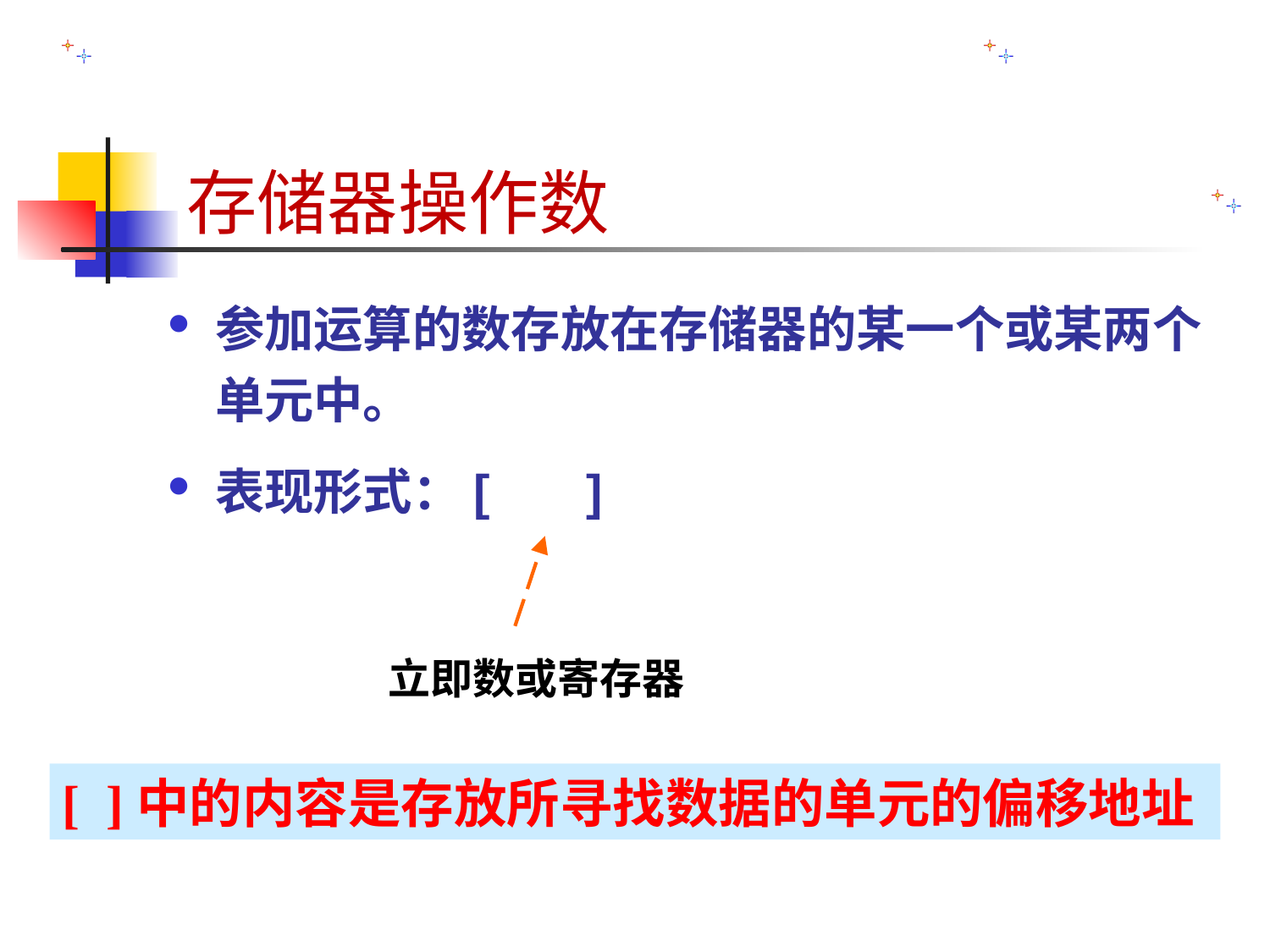

# 存储器操作数
参加运算的数存放在存储器的某一个或某两个单元中。
表现形式：[       ]

立即数或寄存器
[  ]中的内容是存放所寻找数据的单元的偏移地址